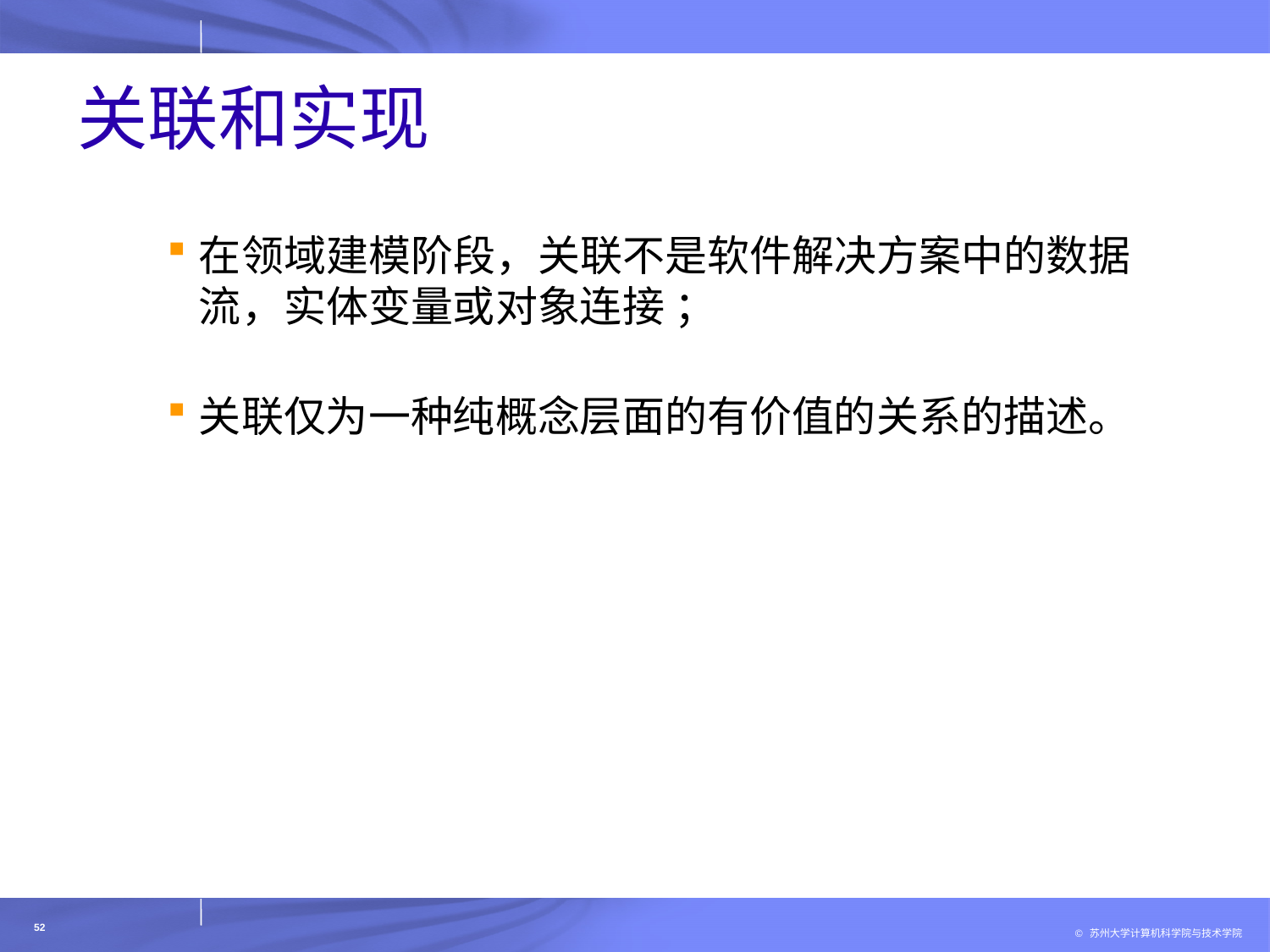

# 关联和实现
在领域建模阶段，关联不是软件解决方案中的数据流，实体变量或对象连接 ；

关联仅为一种纯概念层面的有价值的关系的描述。
52